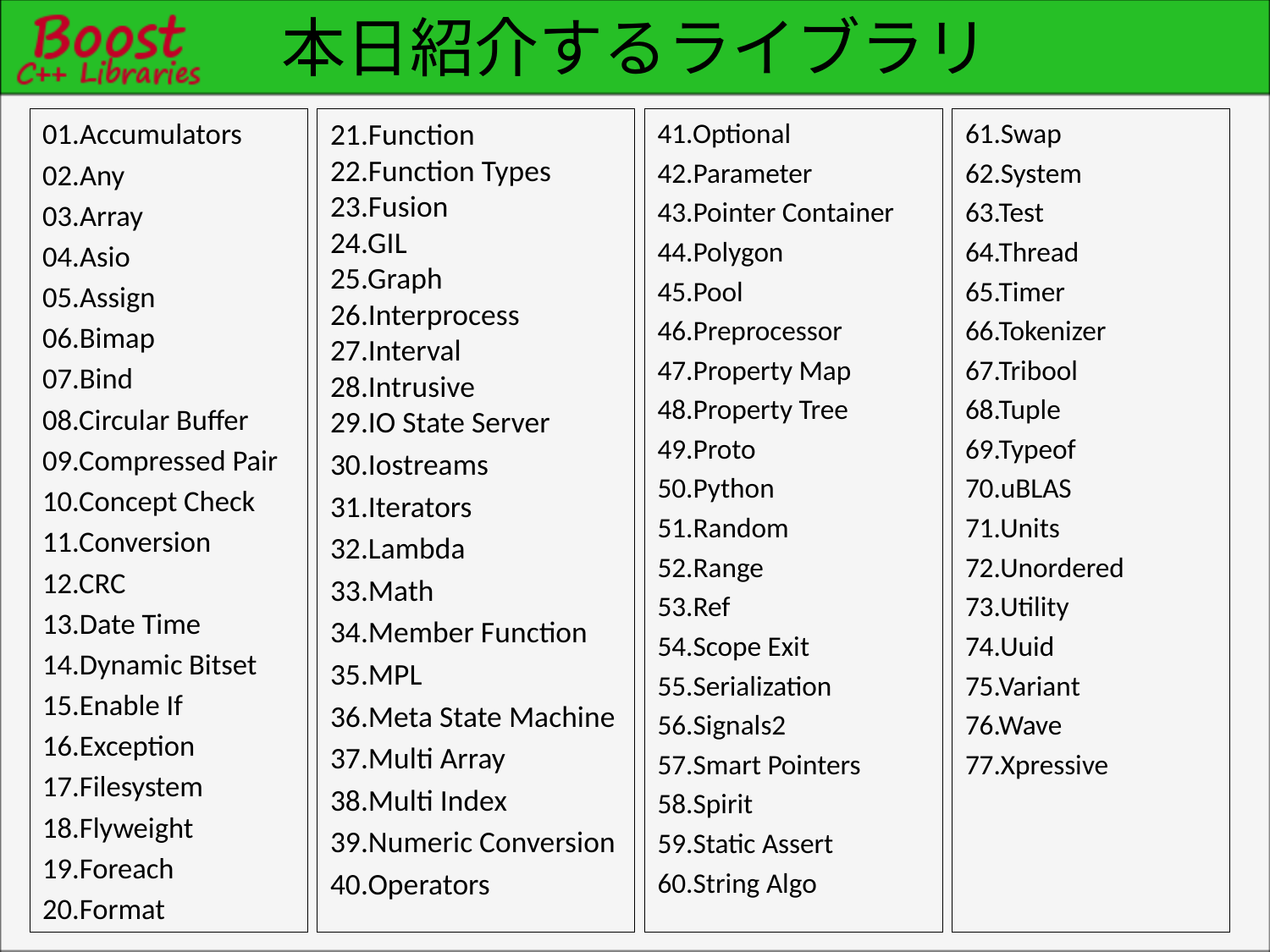

# 本日紹介するライブラリ
01.Accumulators
02.Any
03.Array
04.Asio
05.Assign
06.Bimap
07.Bind
08.Circular Buffer
09.Compressed Pair
10.Concept Check
11.Conversion
12.CRC
13.Date Time
14.Dynamic Bitset
15.Enable If
16.Exception
17.Filesystem
18.Flyweight
19.Foreach
20.Format
21.Function
22.Function Types
23.Fusion
24.GIL
25.Graph
26.Interprocess
27.Interval
28.Intrusive
29.IO State Server
30.Iostreams
31.Iterators
32.Lambda
33.Math
34.Member Function
35.MPL
36.Meta State Machine
37.Multi Array
38.Multi Index
39.Numeric Conversion
40.Operators
61.Swap
62.System
63.Test
64.Thread
65.Timer
66.Tokenizer
67.Tribool
68.Tuple
69.Typeof
70.uBLAS
71.Units
72.Unordered
73.Utility
74.Uuid
75.Variant
76.Wave
77.Xpressive
41.Optional
42.Parameter
43.Pointer Container
44.Polygon
45.Pool
46.Preprocessor
47.Property Map
48.Property Tree
49.Proto
50.Python
51.Random
52.Range
53.Ref
54.Scope Exit
55.Serialization
56.Signals2
57.Smart Pointers
58.Spirit
59.Static Assert
60.String Algo